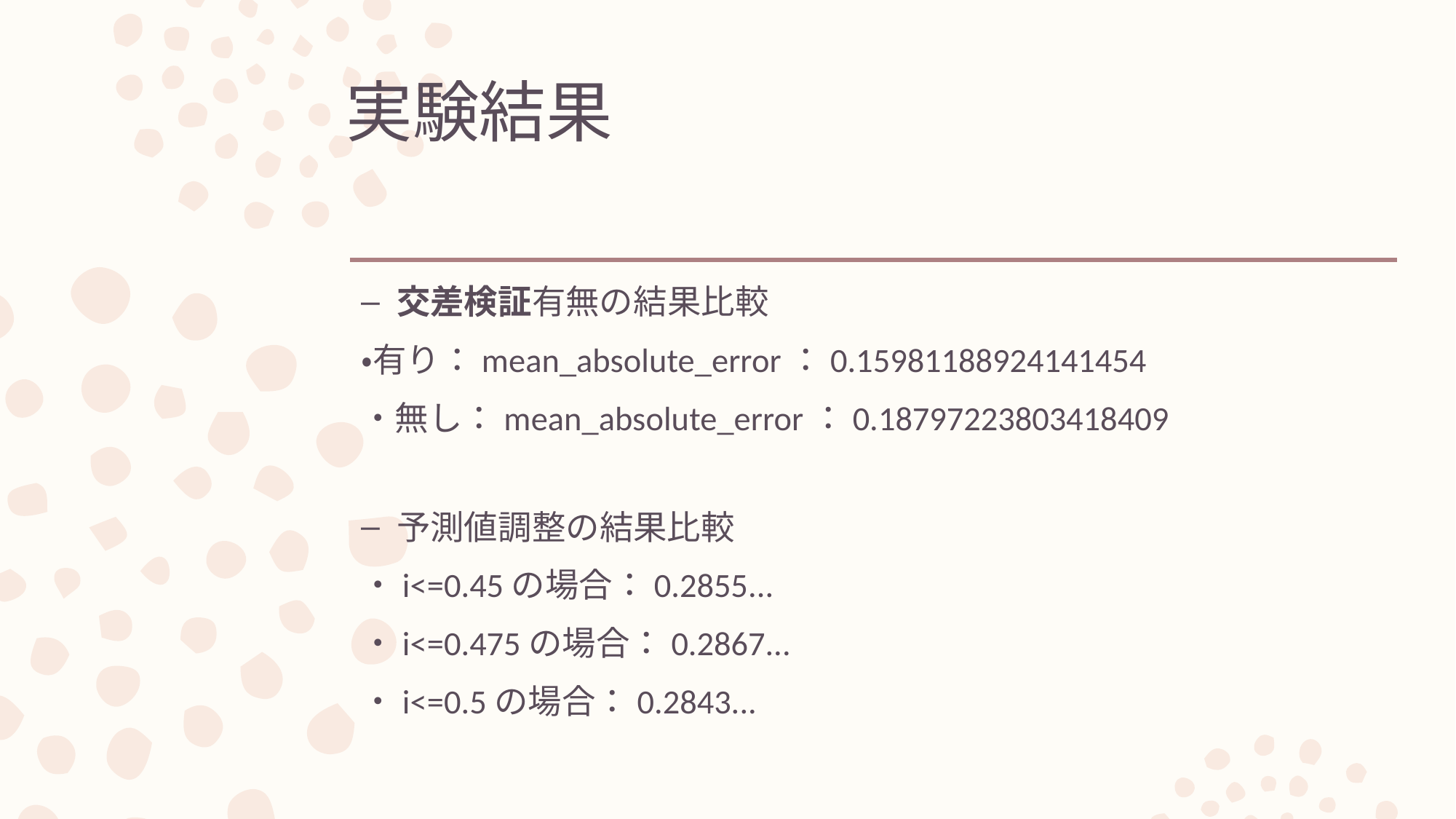

# 実験結果
交差検証有無の結果比較
・有り：mean_absolute_error：0.15981188924141454
・無し：mean_absolute_error：0.18797223803418409

予測値調整の結果比較
・i<=0.45の場合：0.2855...
・i<=0.475の場合：0.2867...
・i<=0.5の場合：0.2843...